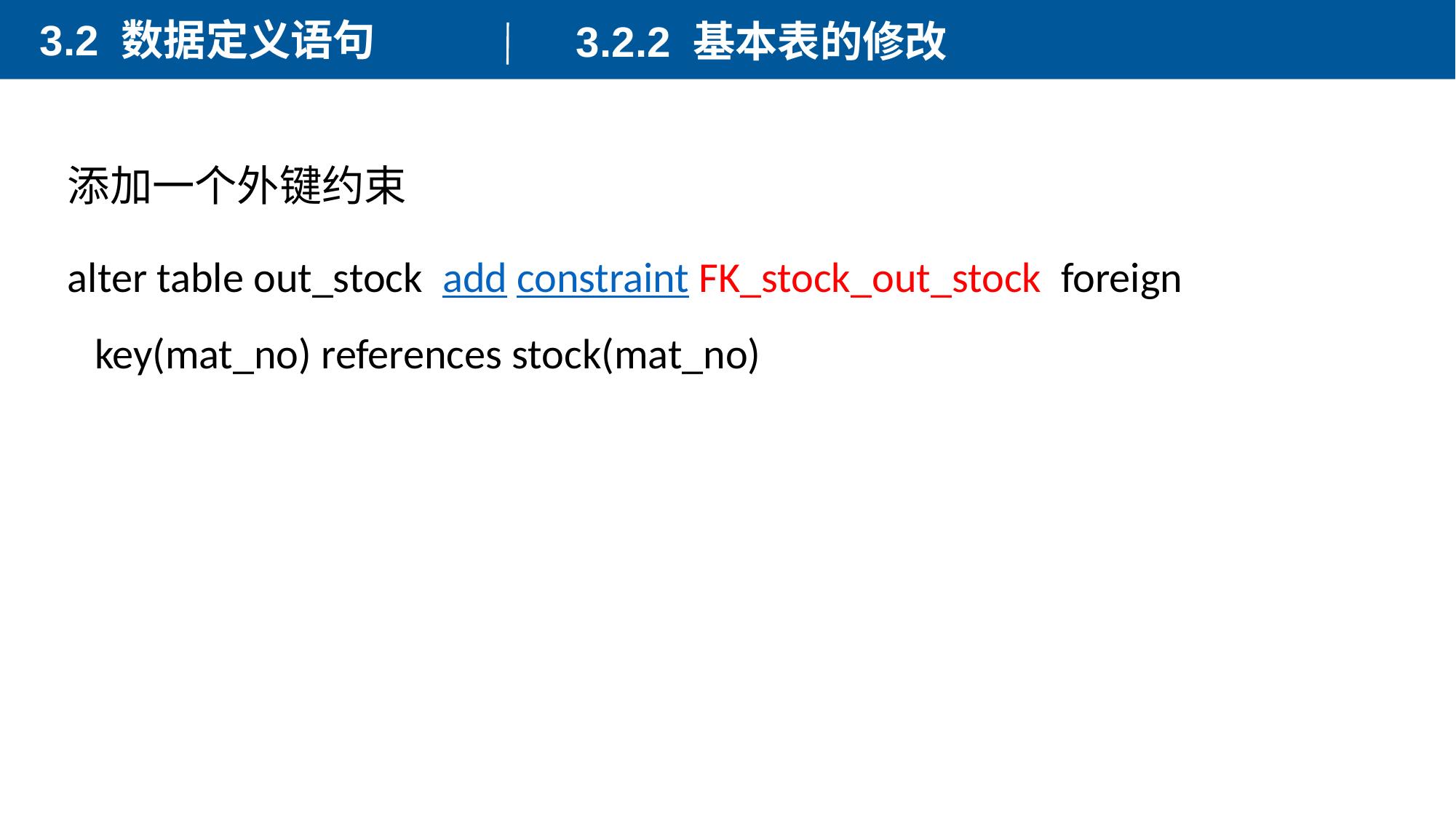

3.2 数据定义语句
3.2.2 基本表的修改
添加一个外键约束
alter table out_stock  add constraint FK_stock_out_stock  foreign key(mat_no) references stock(mat_no)